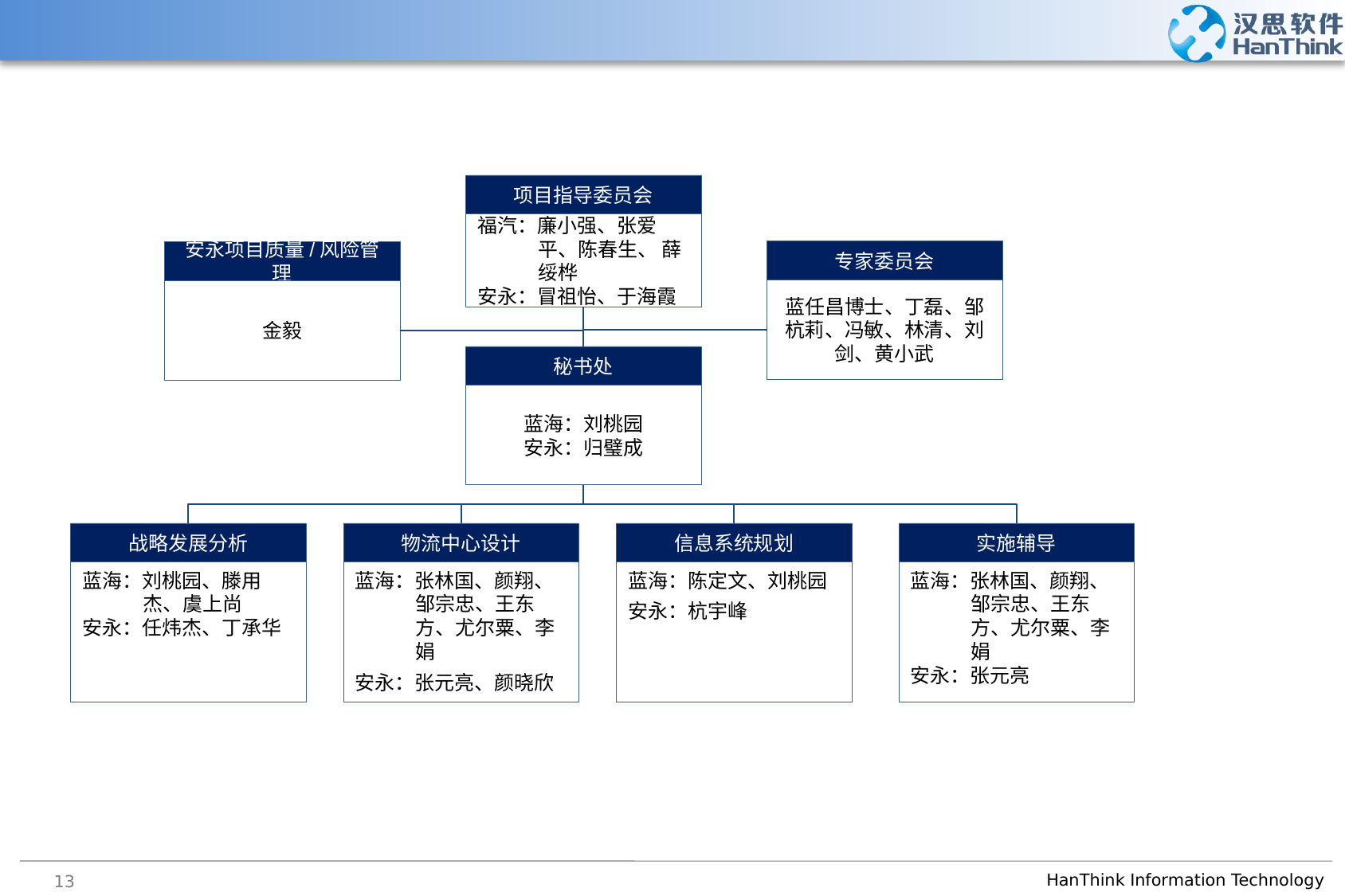

#
项目指导委员会
福汽：廉小强、张爱平、陈春生、 薛绥桦
安永：冒祖怡、于海霞
专家委员会
安永项目质量/风险管理
蓝任昌博士、丁磊、邹杭莉、冯敏、林清、刘剑、黄小武
金毅
秘书处
蓝海：刘桃园
安永：归璧成
战略发展分析
物流中心设计
信息系统规划
实施辅导
蓝海：刘桃园、滕用杰、虞上尚
安永：任炜杰、丁承华

蓝海：张林国、颜翔、邹宗忠、王东方、尤尔粟、李娟
安永：张元亮、颜晓欣
蓝海：陈定文、刘桃园
安永：杭宇峰
蓝海：张林国、颜翔、邹宗忠、王东方、尤尔粟、李娟
安永：张元亮
13